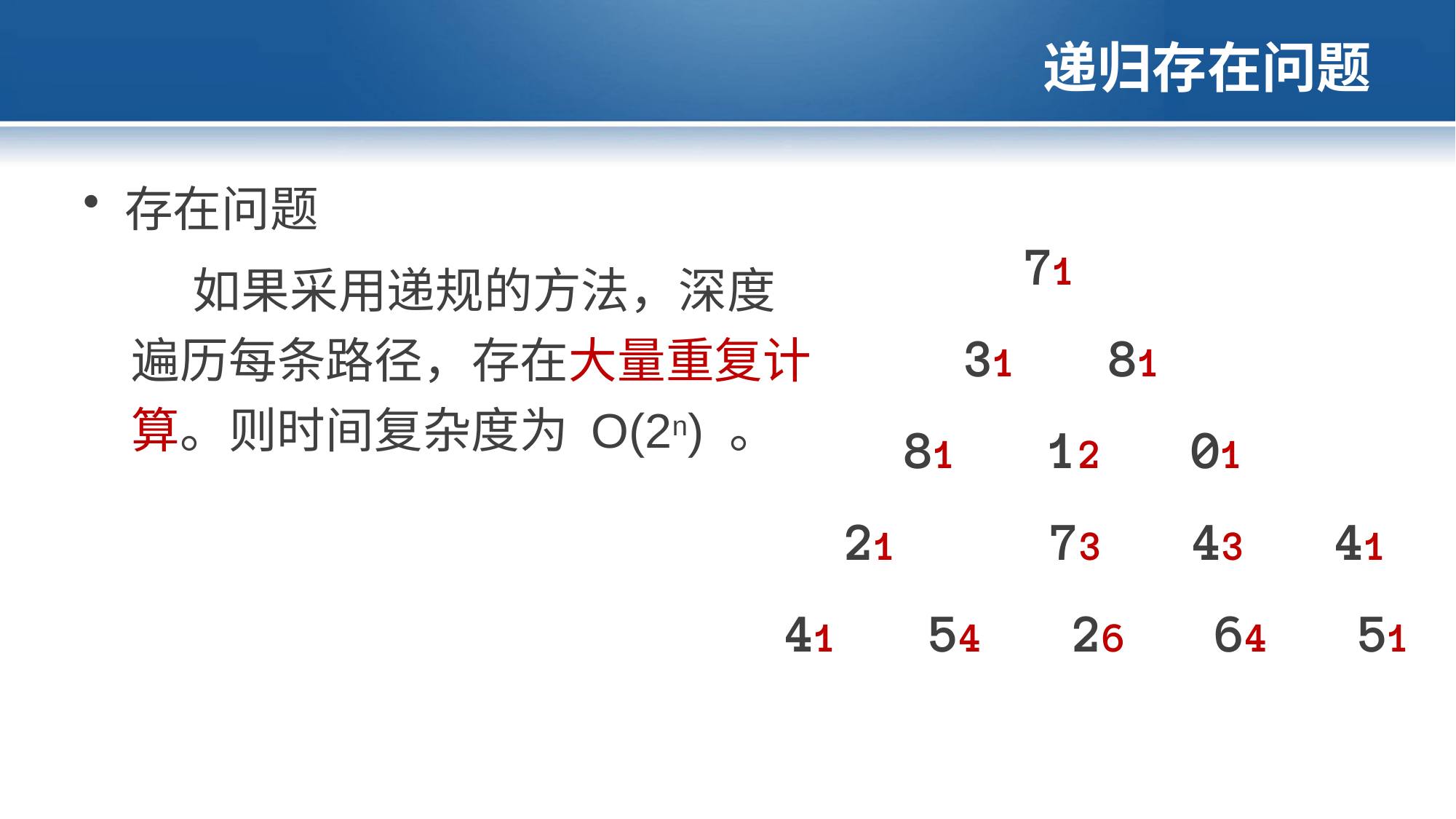

# 递归存在问题
存在问题
如果采用递规的方法，深度 遍历每条路径，存在大量重复计 算。则时间复杂度为 O(2n) 。
71
31	81
81	12	01
21	73	43	41
41	54	26	64	51